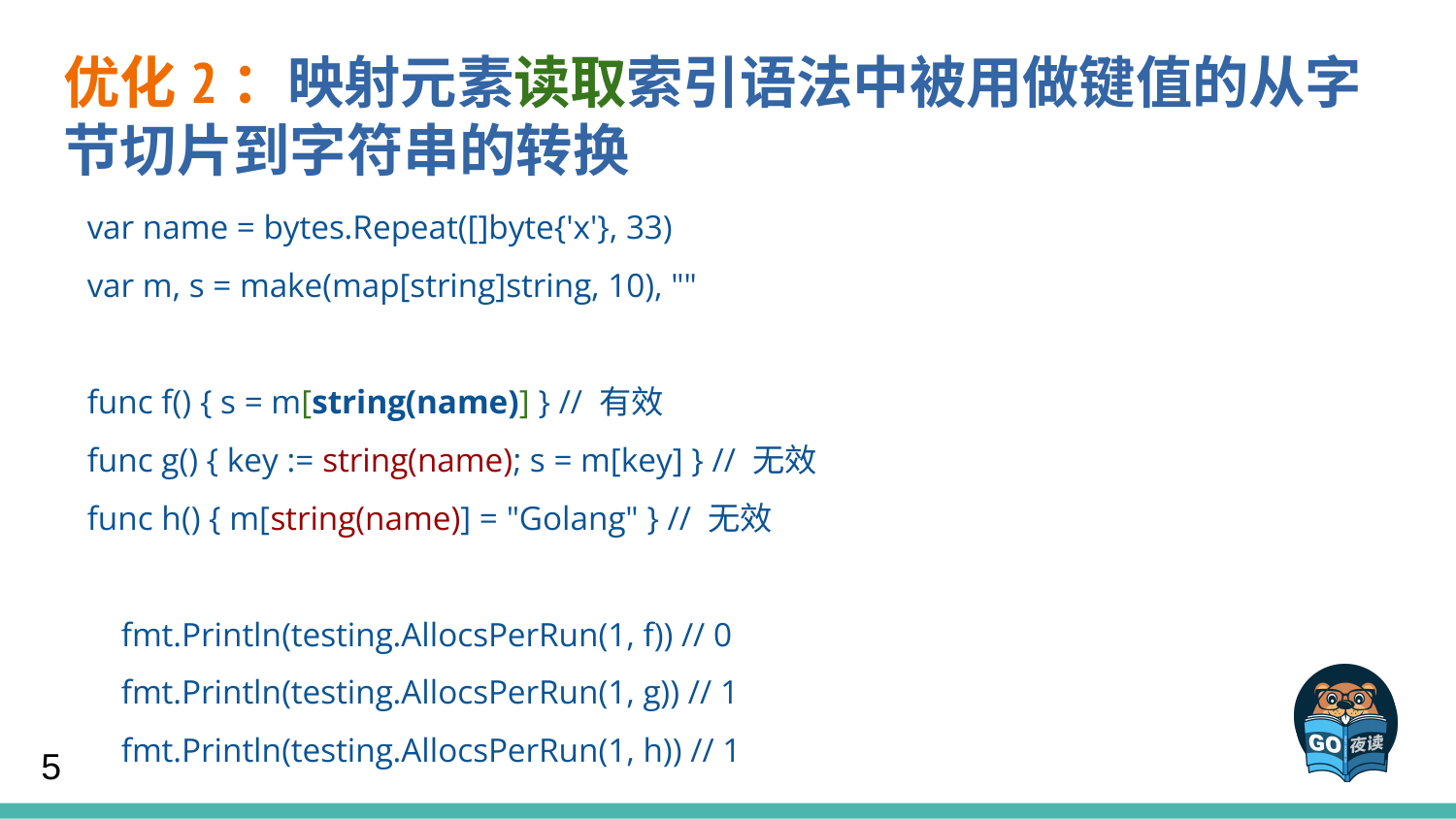

优化2：映射元素读取索引语法中被用做键值的从字节切片到字符串的转换
var name = bytes.Repeat([]byte{'x'}, 33)
var m, s = make(map[string]string, 10), ""

func f() { s = m[string(name)] } // 有效
func g() { key := string(name); s = m[key] } // 无效
func h() { m[string(name)] = "Golang" } // 无效

    fmt.Println(testing.AllocsPerRun(1, f)) // 0
    fmt.Println(testing.AllocsPerRun(1, g)) // 1
    fmt.Println(testing.AllocsPerRun(1, h)) // 1
5